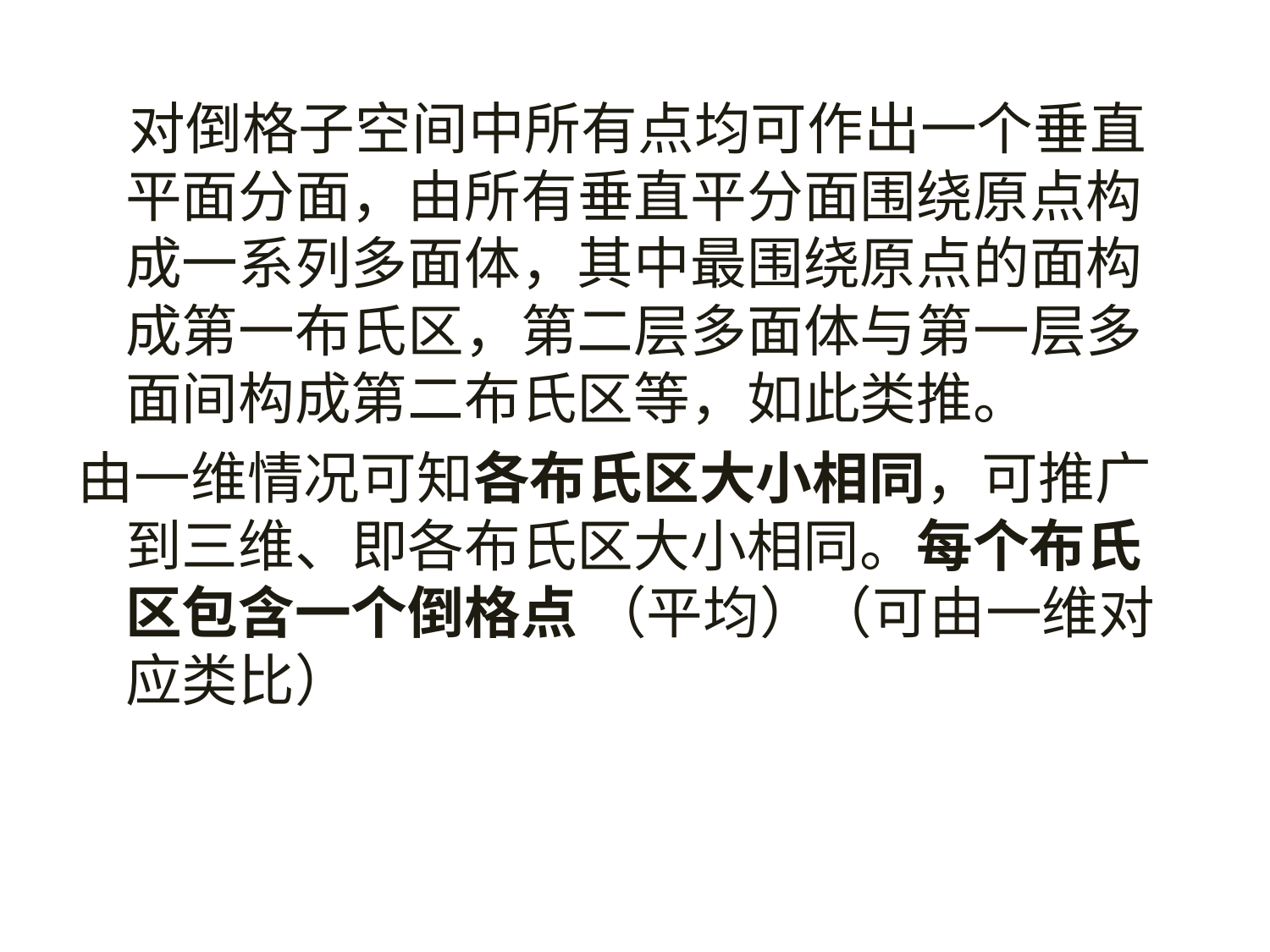

对倒格子空间中所有点均可作出一个垂直平面分面，由所有垂直平分面围绕原点构成一系列多面体，其中最围绕原点的面构成第一布氏区，第二层多面体与第一层多面间构成第二布氏区等，如此类推。
由一维情况可知各布氏区大小相同，可推广到三维、即各布氏区大小相同。每个布氏区包含一个倒格点 （平均）（可由一维对应类比）